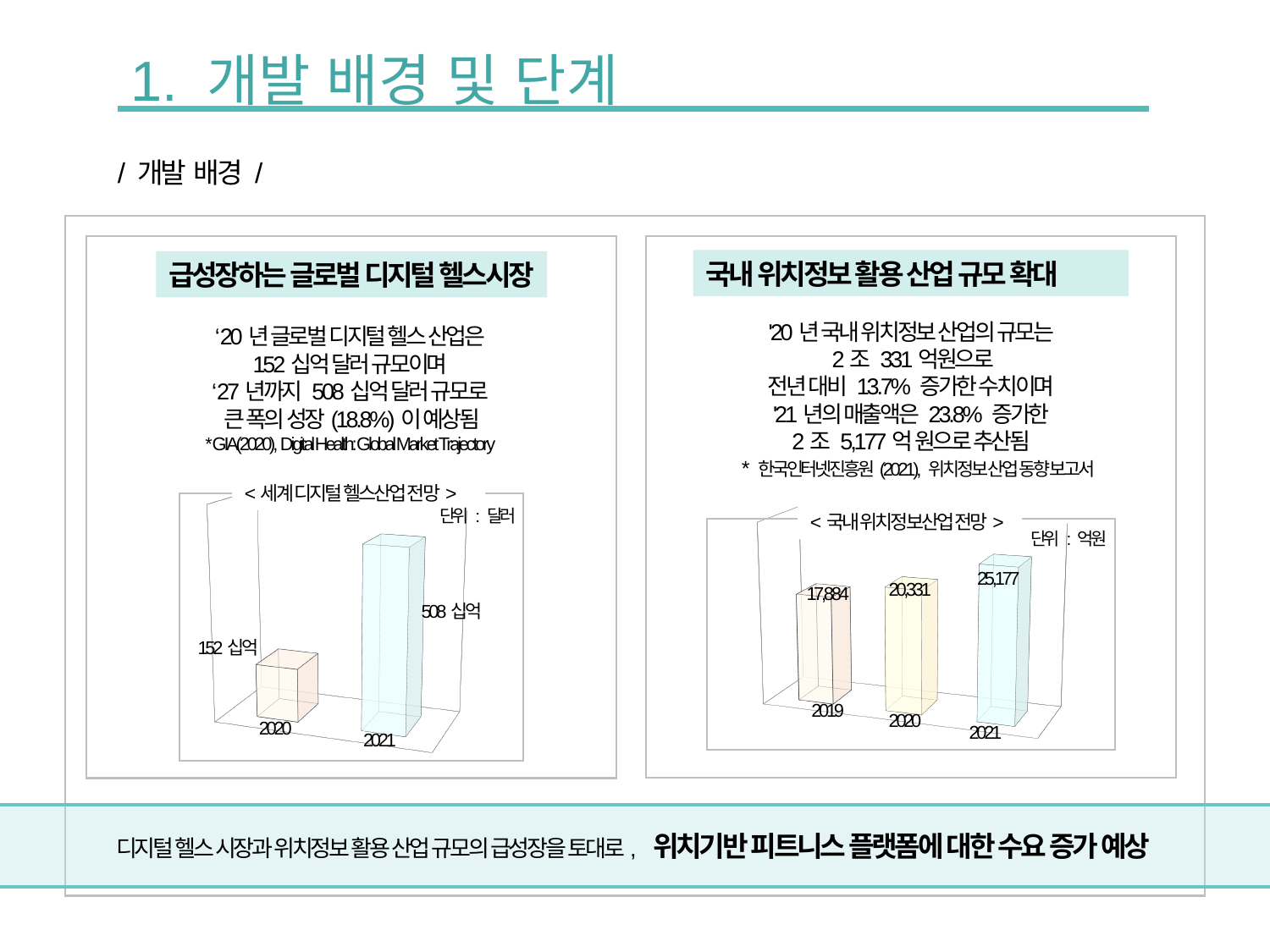

1. 개발 배경 및 단계

/ 개발  배경 /

국내 위치정보 활용 산업 규모 확대
급성장하는 글로벌 디지털 헬스시장
'20년 국내 위치정보 산업의 규모는
2조 331억원으로
전년 대비 13.7% 증가한 수치이며
'21년의 매출액은 23.8% 증가한
2조 5,177억 원으로 추산됨
 * 한국인터넷진흥원(2021), 위치정보 산업 동향 보고서
‘20년 글로벌 디지털 헬스 산업은
152십억 달러 규모이며
‘27년까지 508십억 달러 규모로
큰 폭의 성장(18.8%)이 예상됨
* GIA(2020),  Digital Health: Global Market Trajectory
<세계 디지털 헬스산업 전망>

[unsupported chart]

508십억
 152십억
단위 : 달러
<국내 위치정보산업 전망>

25,177
2019

[unsupported chart]

단위 : 억원
20,331
17,884
2020
2020
2021
2021
디지털 헬스 시장과 위치정보 활용 산업 규모의 급성장을 토대로,   위치기반 피트니스 플랫폼에 대한 수요 증가 예상